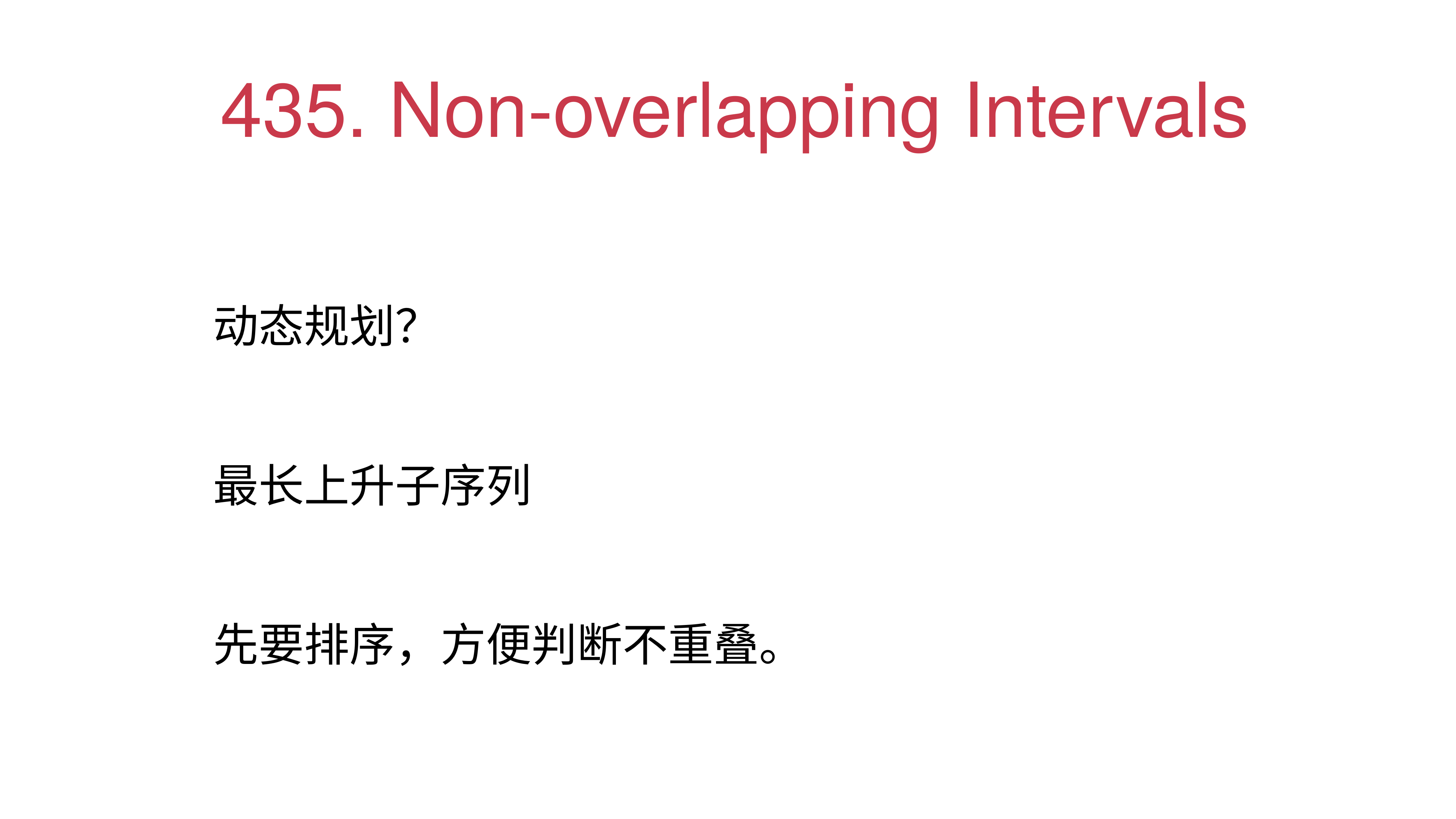

# 435. Non-overlapping Intervals
动态规划？
最长上升子序列
先要排序，方便判断不重叠。